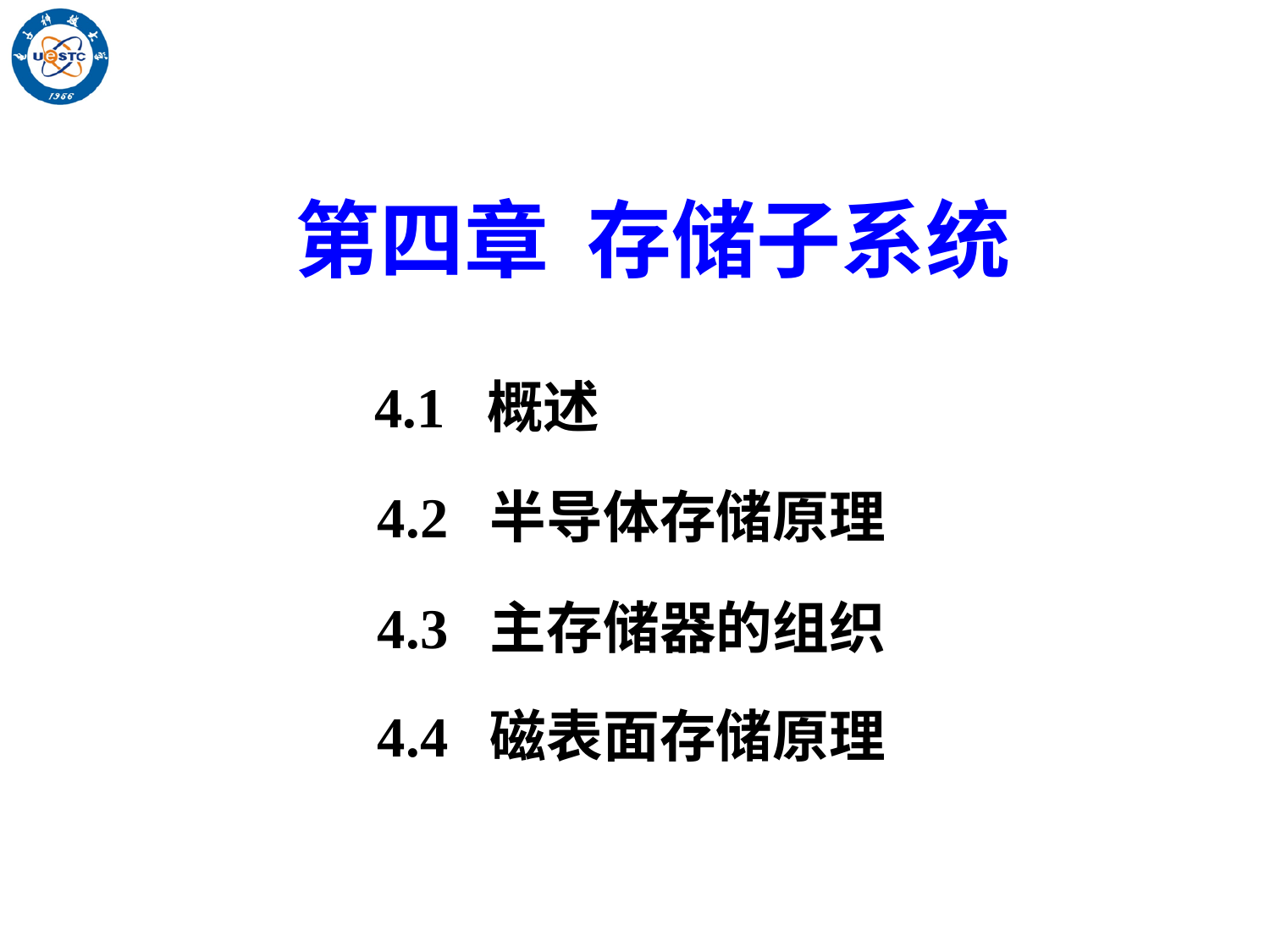

第四章  存储子系统
4.1  概述
4.2  半导体存储原理
4.3  主存储器的组织
4.4  磁表面存储原理